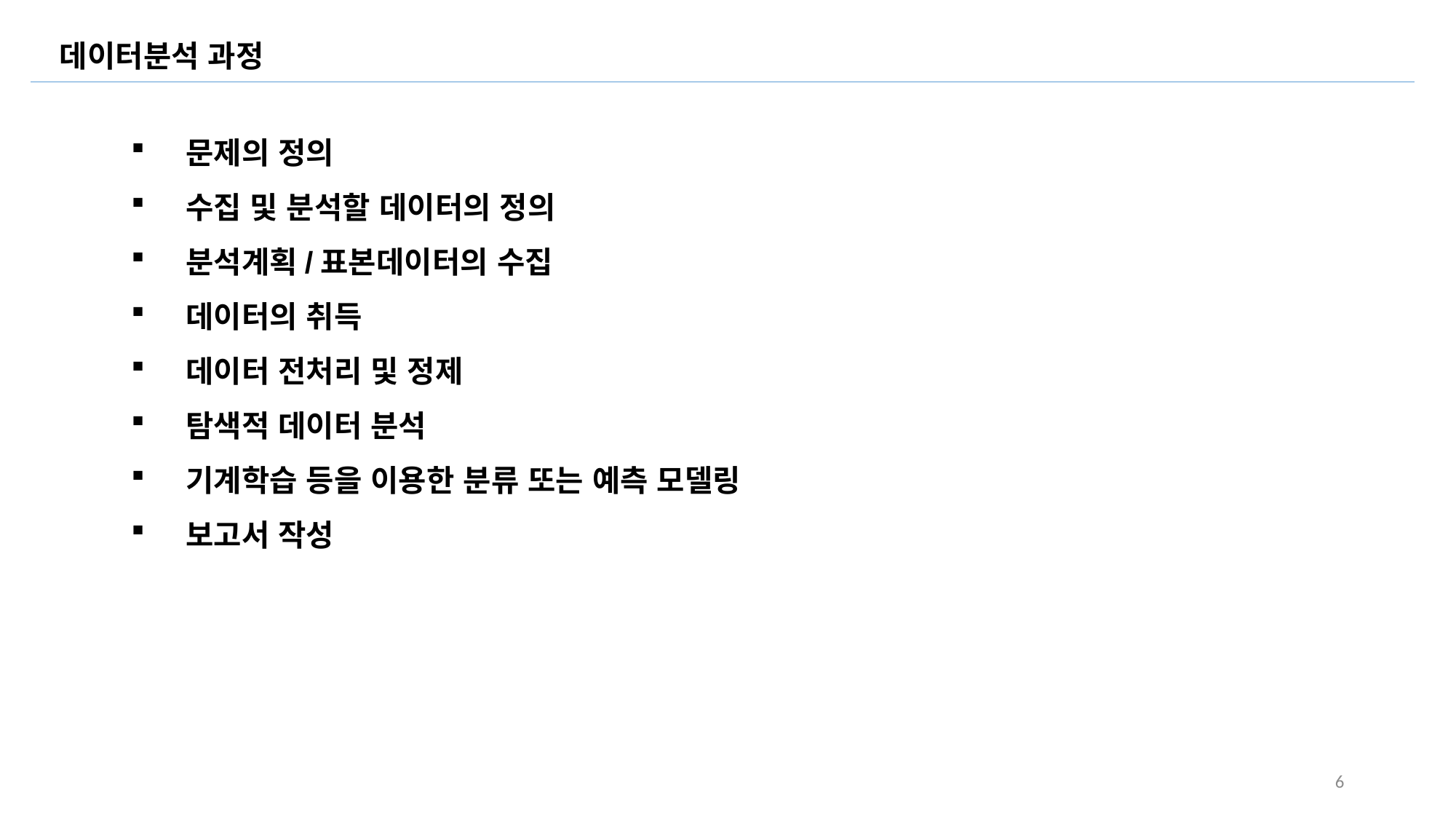

데이터분석 과정
문제의 정의
수집 및 분석할 데이터의 정의
분석계획/표본데이터의 수집
데이터의 취득
데이터 전처리 및 정제
탐색적 데이터 분석
기계학습 등을 이용한 분류 또는 예측 모델링
보고서 작성
6